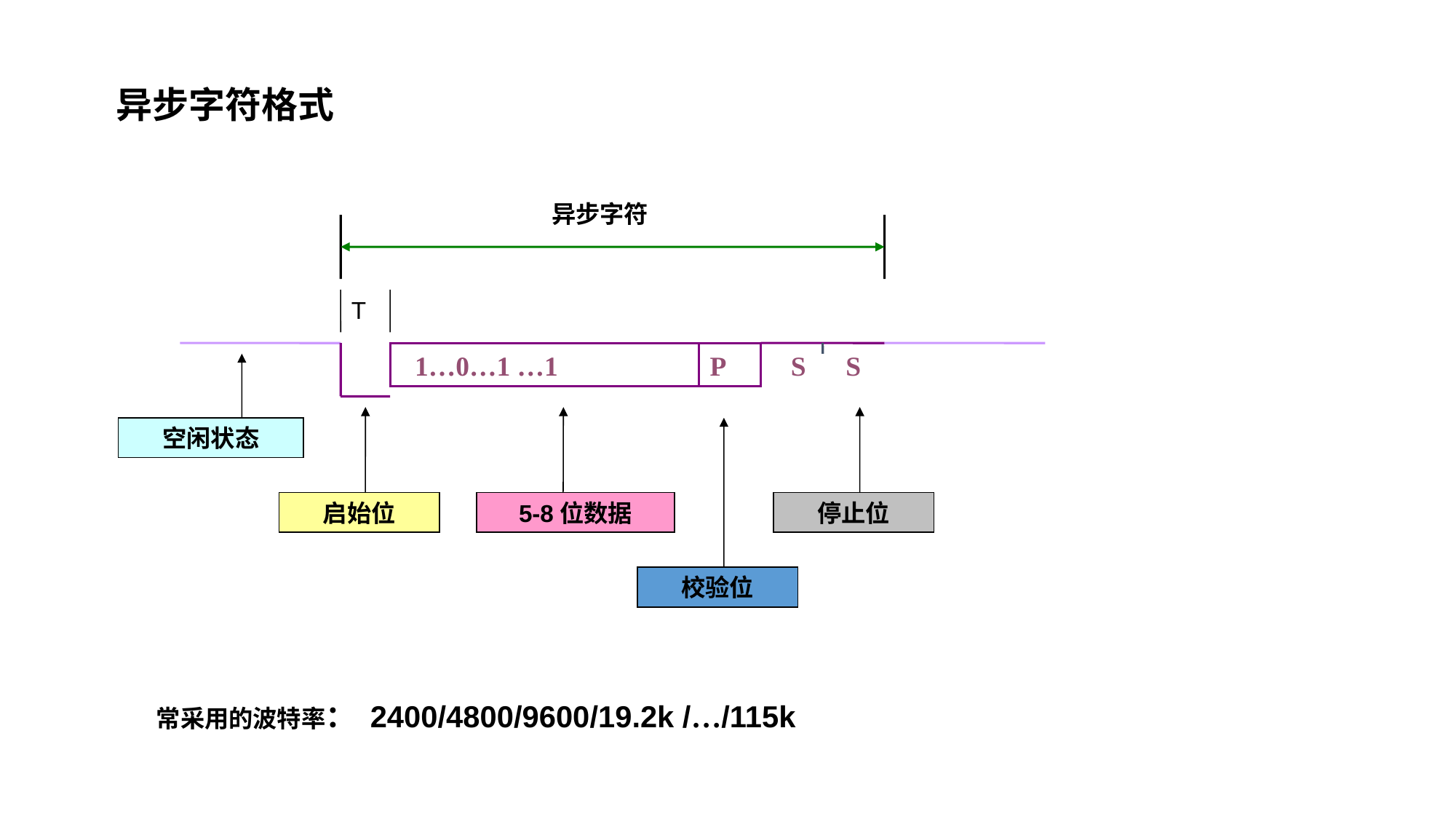

异步字符格式
异步字符

T

  1…0…1 …1
P

S

S

空闲状态

启始位
5-8位数据
停止位
校验位
常采用的波特率： 2400/4800/9600/19.2k /…/115k